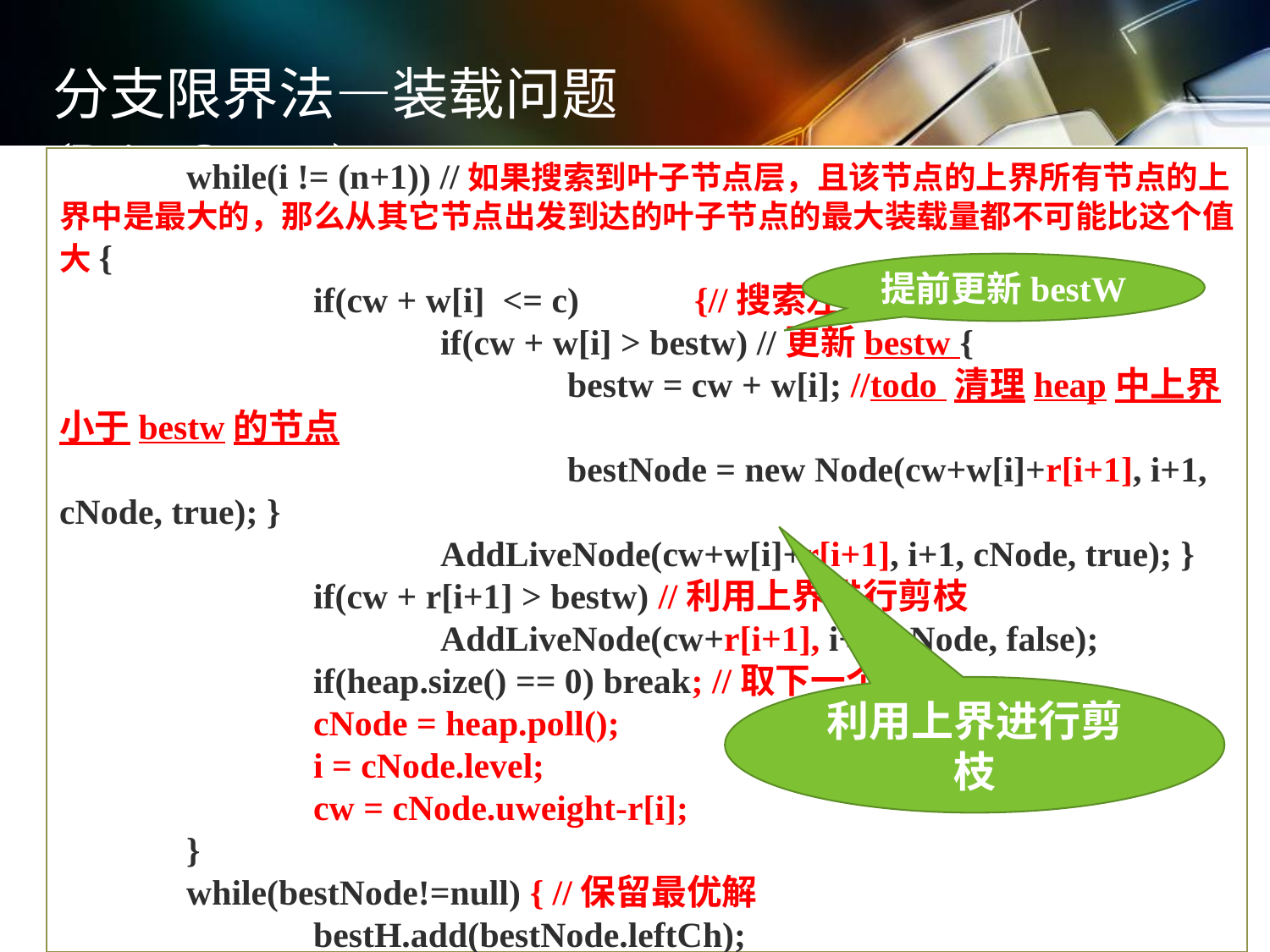

分支限界法—装载问题(PriorQueue)
	while(i != (n+1)) //如果搜索到叶子节点层，且该节点的上界所有节点的上界中是最大的，那么从其它节点出发到达的叶子节点的最大装载量都不可能比这个值大{
		if(cw + w[i]  <= c)	{//搜索左子树
			if(cw + w[i] > bestw) //更新bestw {
				bestw = cw + w[i]; //todo 清理heap中上界小于bestw的节点
				bestNode = new Node(cw+w[i]+r[i+1], i+1, cNode, true); }
			AddLiveNode(cw+w[i]+r[i+1], i+1, cNode, true); }
		if(cw + r[i+1] > bestw) //利用上界进行剪枝
			AddLiveNode(cw+r[i+1], i+1, cNode, false);
		if(heap.size() == 0) break; //取下一个结点
		cNode = heap.poll();
		i = cNode.level;
		cw = cNode.uweight-r[i];
	}
	while(bestNode!=null) { //保留最优解
		bestH.add(bestNode.leftCh);
		bestNode = bestNode.parent; }
}
提前更新bestW
利用上界进行剪枝